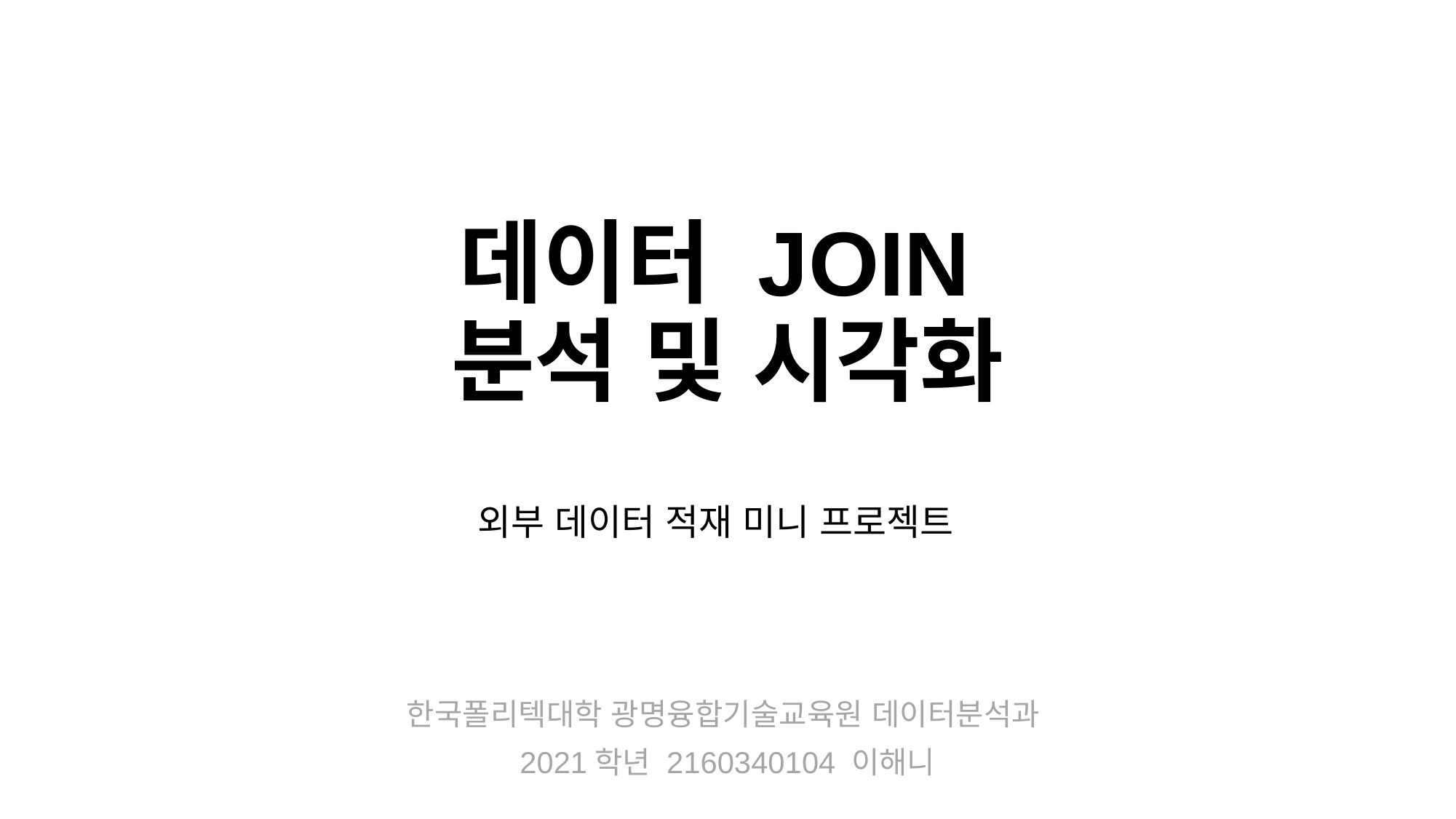

# 데이터 JOIN 분석 및 시각화
외부 데이터 적재 미니 프로젝트
한국폴리텍대학 광명융합기술교육원 데이터분석과
2021학년 2160340104 이해니